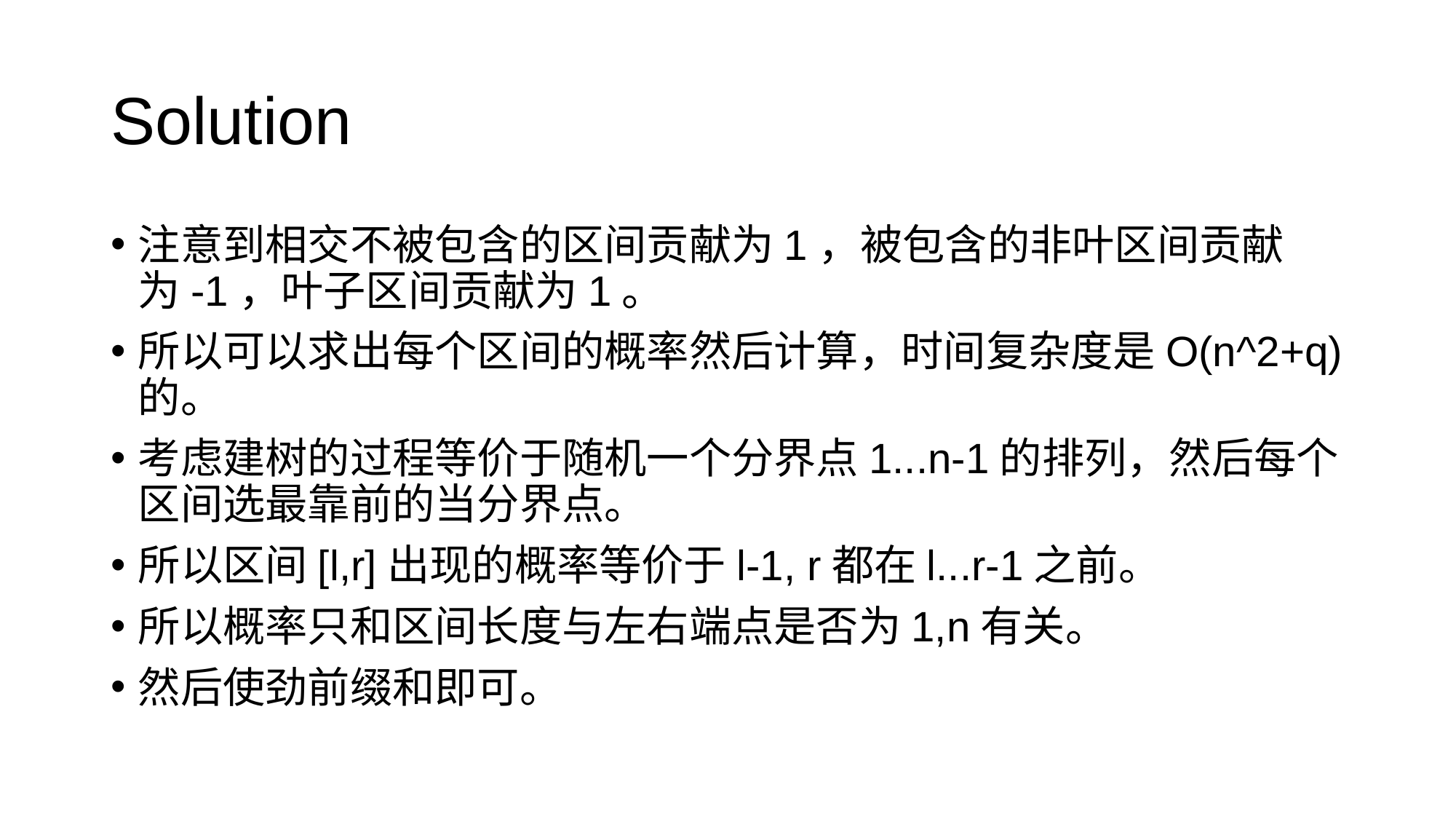

# Solution
注意到相交不被包含的区间贡献为1，被包含的非叶区间贡献为-1，叶子区间贡献为1。
所以可以求出每个区间的概率然后计算，时间复杂度是O(n^2+q)的。
考虑建树的过程等价于随机一个分界点1...n-1的排列，然后每个区间选最靠前的当分界点。
所以区间[l,r]出现的概率等价于l-1, r都在l...r-1之前。
所以概率只和区间长度与左右端点是否为1,n有关。
然后使劲前缀和即可。